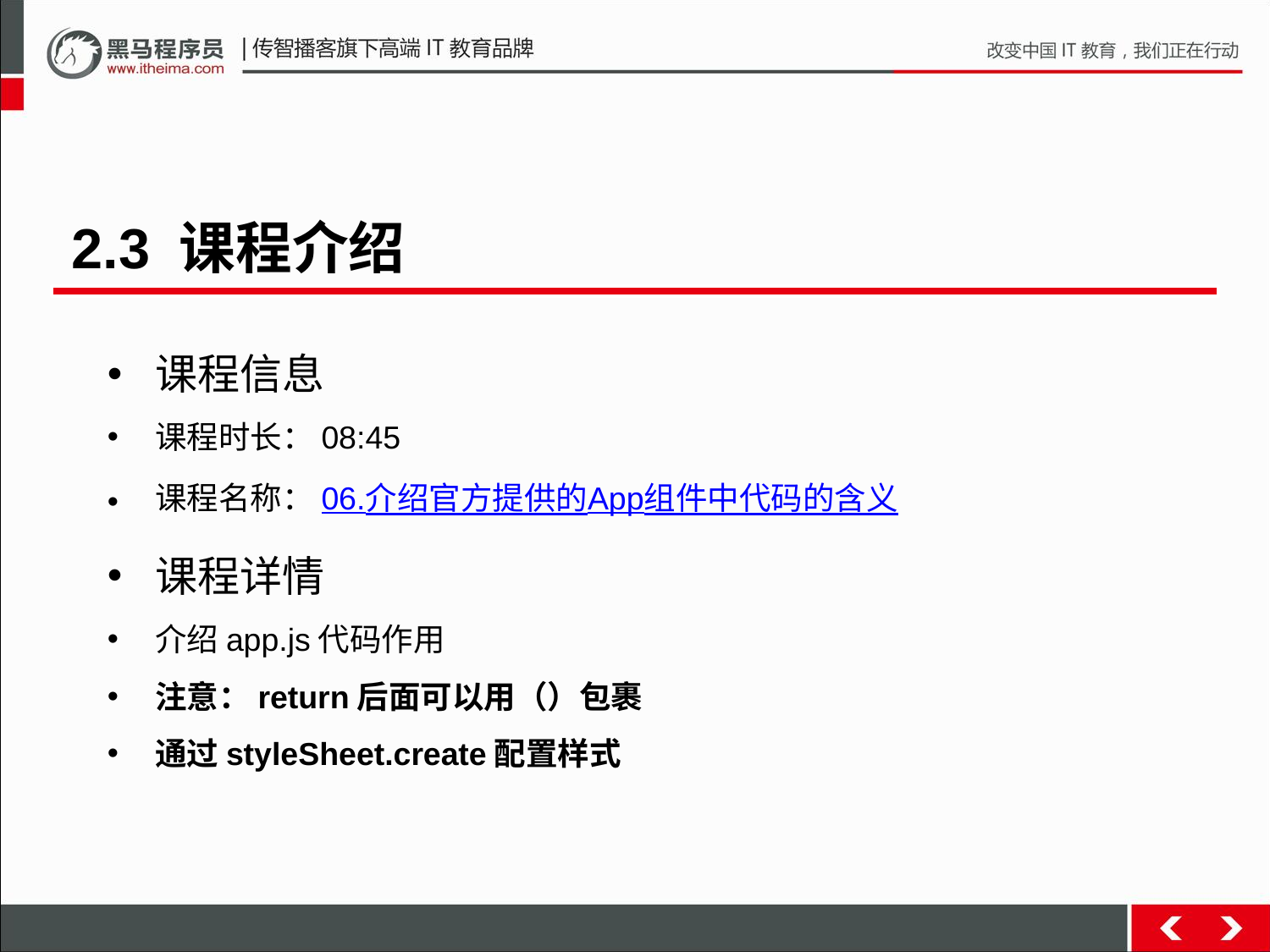

2.3 课程介绍
课程信息
课程时长：08:45
课程名称：06.介绍官方提供的App组件中代码的含义
课程详情
介绍app.js代码作用
注意：return后面可以用（）包裹
通过styleSheet.create配置样式